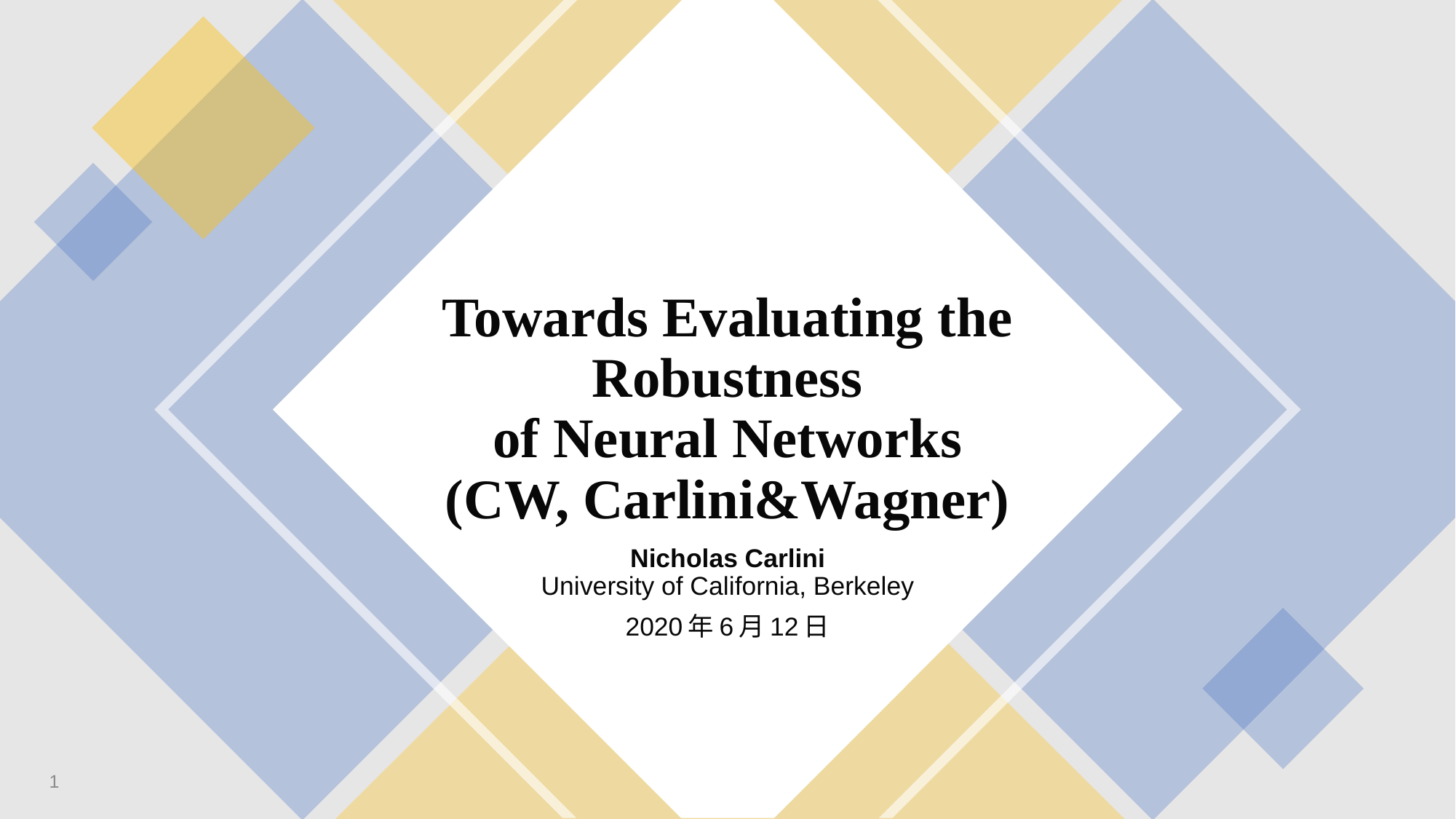

# Towards Evaluating the Robustness of Neural Networks (CW, Carlini&Wagner)

Nicholas Carlini
University of California, Berkeley
2020年6月12日

1